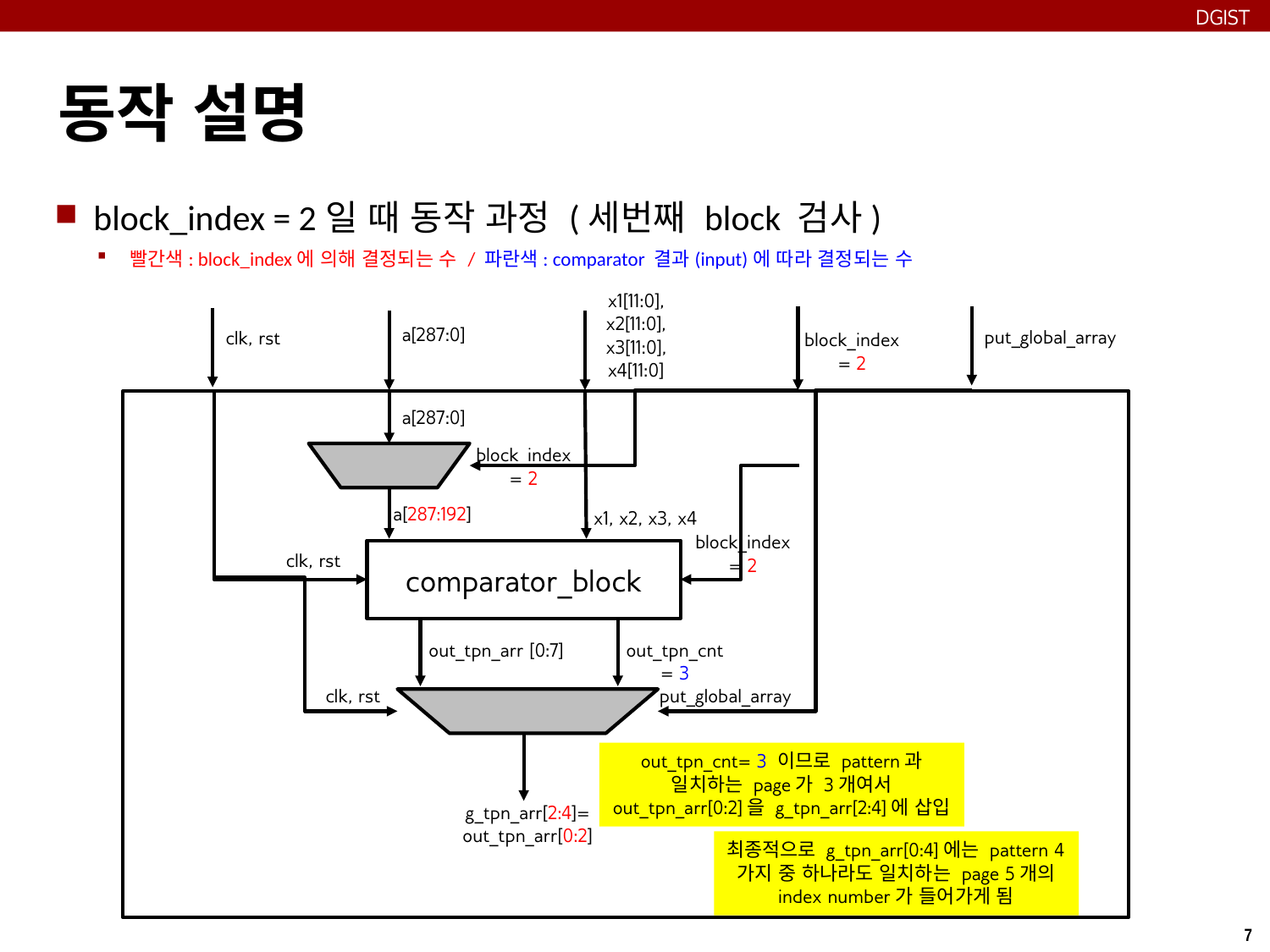

DGIST
# 동작 설명
block_index = 2일 때 동작 과정 (세번째 block 검사)
빨간색: block_index에 의해 결정되는 수 / 파란색: comparator 결과(input)에 따라 결정되는 수
x1[11:0],
x2[11:0],
x3[11:0],
x4[11:0]
a[287:0]
put_global_array
clk, rst
block_index= 2

a[287:0]
block_index= 2

a[287:192]
x1, x2, x3, x4
block_index= 2
comparator_block
clk, rst
out_tpn_arr [0:7]
out_tpn_cnt= 3
clk, rst
put_global_array

out_tpn_cnt= 3 이므로 pattern과 일치하는 page가 3개여서 out_tpn_arr[0:2]을 g_tpn_arr[2:4]에 삽입
g_tpn_arr[2:4]= out_tpn_arr[0:2]
최종적으로 g_tpn_arr[0:4]에는 pattern 4가지 중 하나라도 일치하는 page 5개의 index number가 들어가게 됨